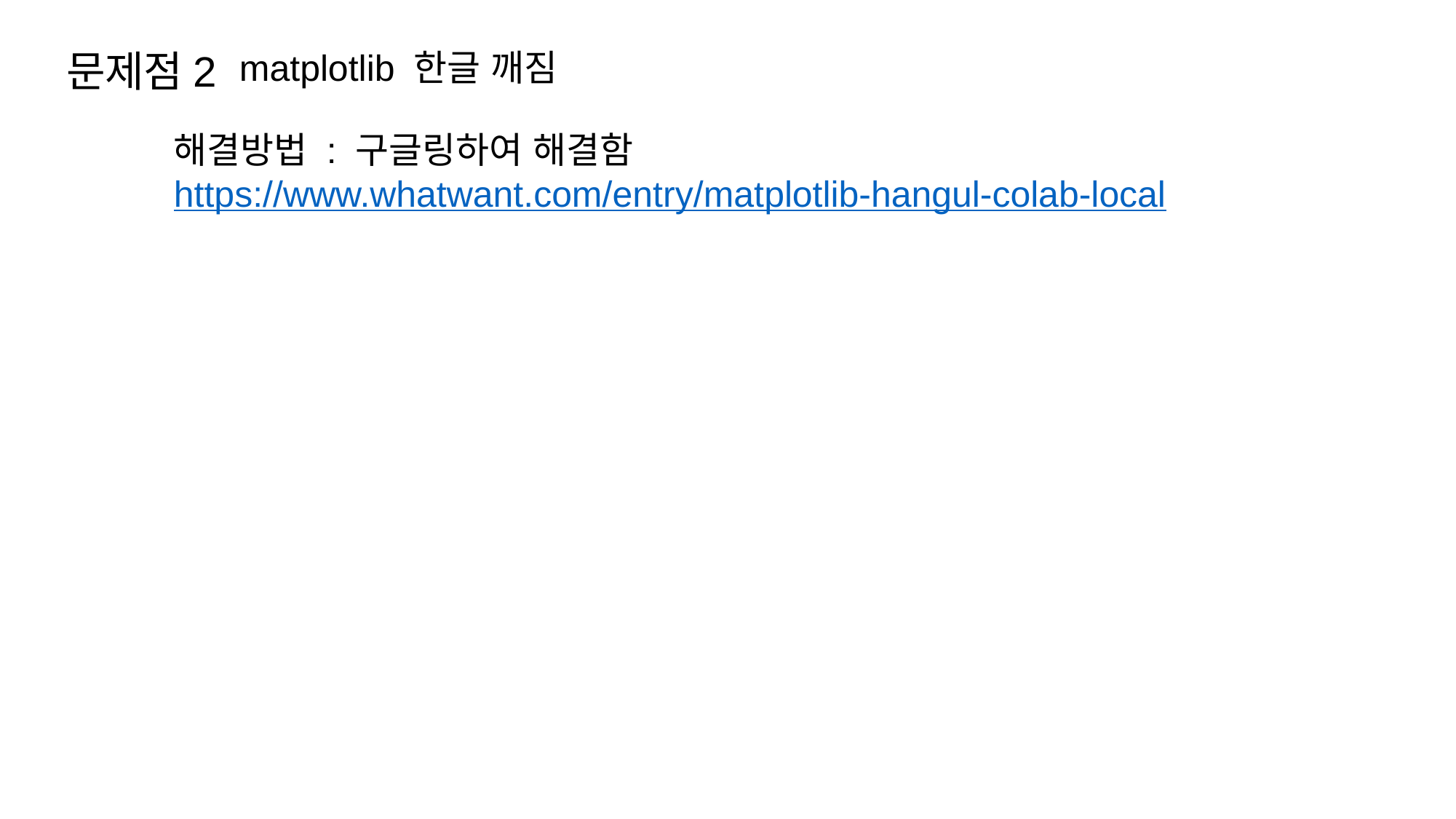

문제점2
matplotlib 한글 깨짐
해결방법 : 구글링하여 해결함
https://www.whatwant.com/entry/matplotlib-hangul-colab-local